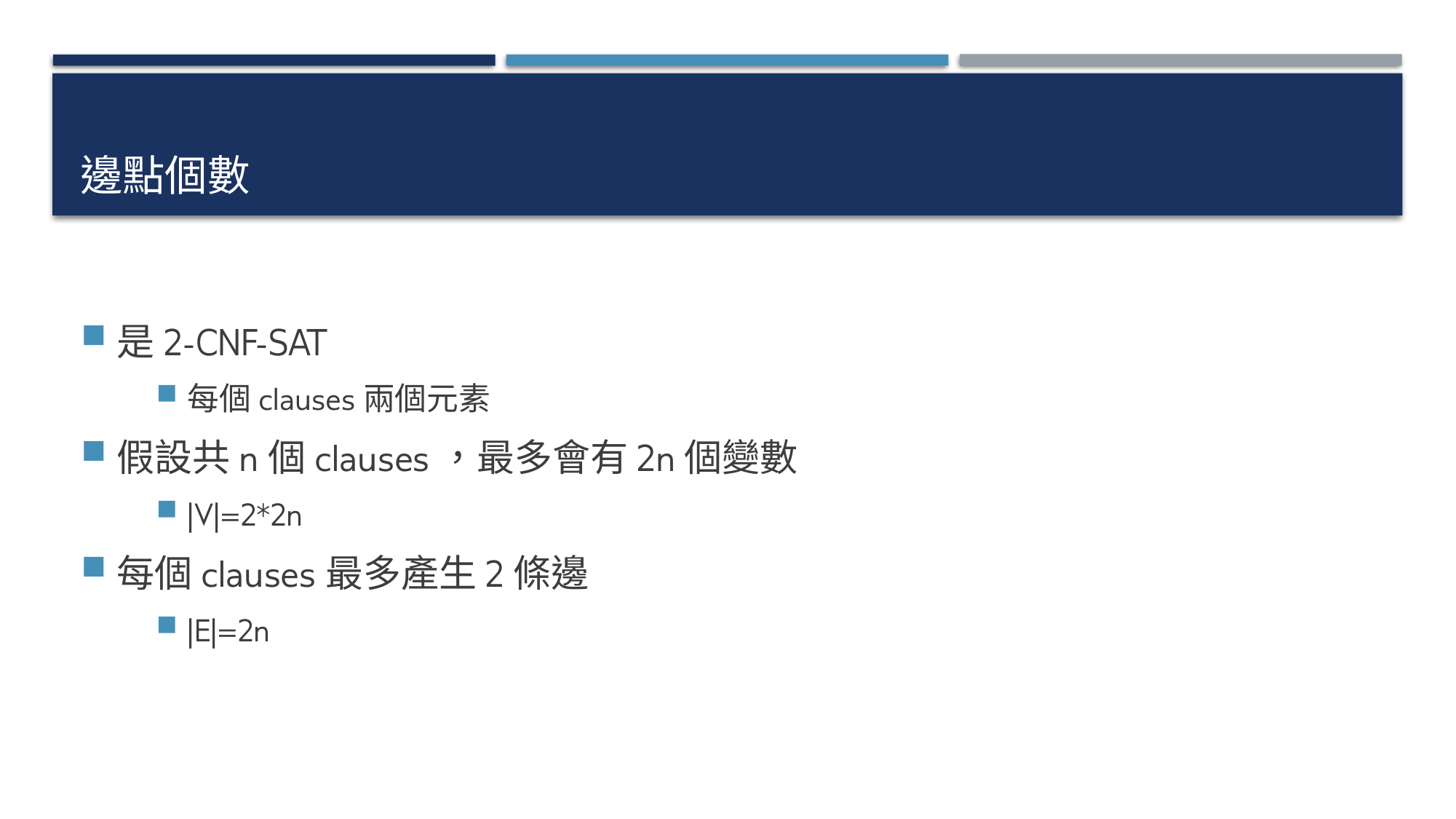

# 邊點個數
是2-CNF-SAT
每個clauses兩個元素
假設共n個clauses，最多會有2n個變數
|V|=2*2n
每個clauses最多產生2條邊
|E|=2n